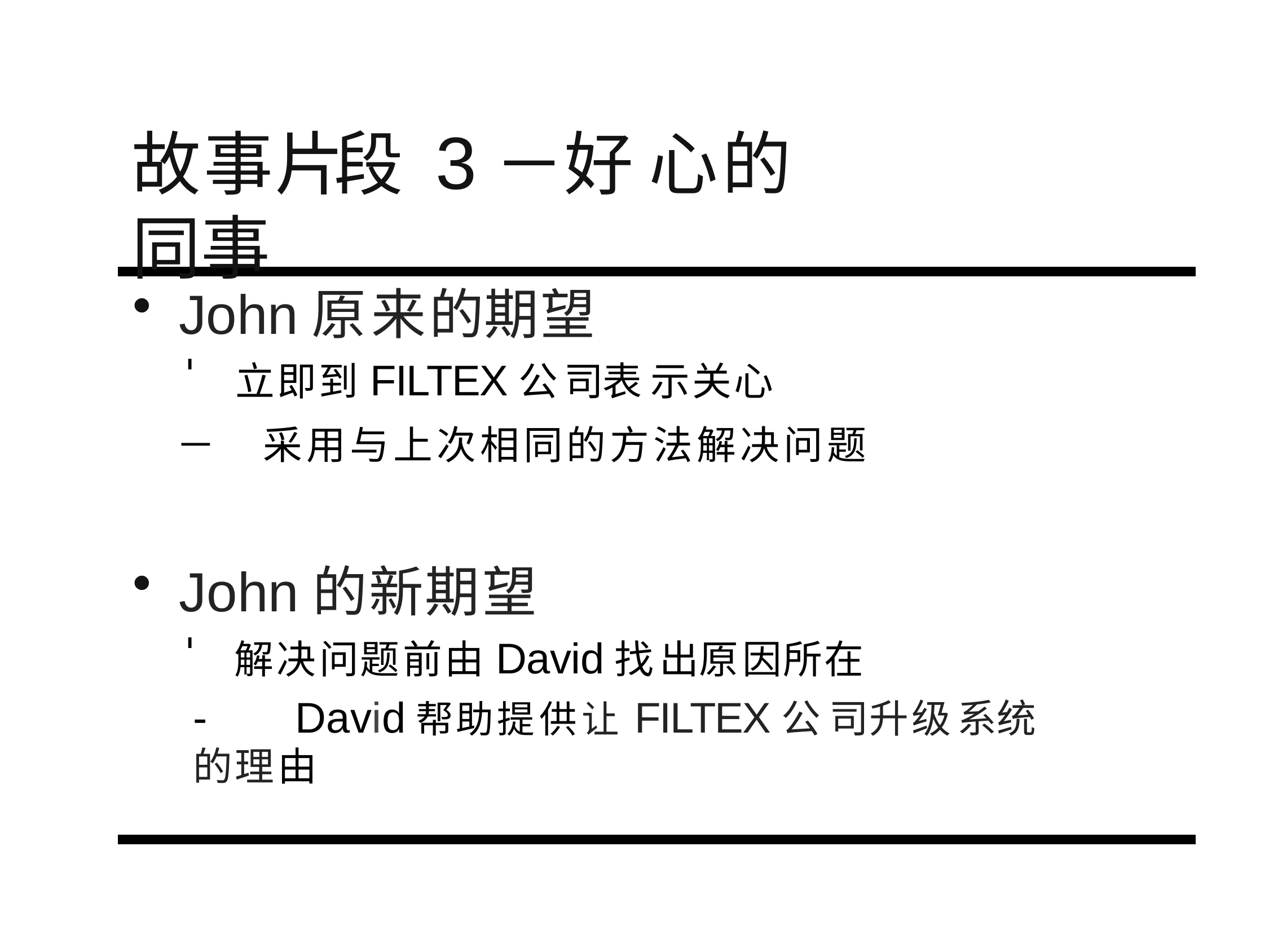

# 故事片段 3－好 心的同事
John原来的期望
立即到FILTEX公司表 示关心
－采用与上次相同的方法解决问题

John的新期望
解决问题前由David找出原因所在
-	David帮助提供让FILTEX公 司升级系统的理由